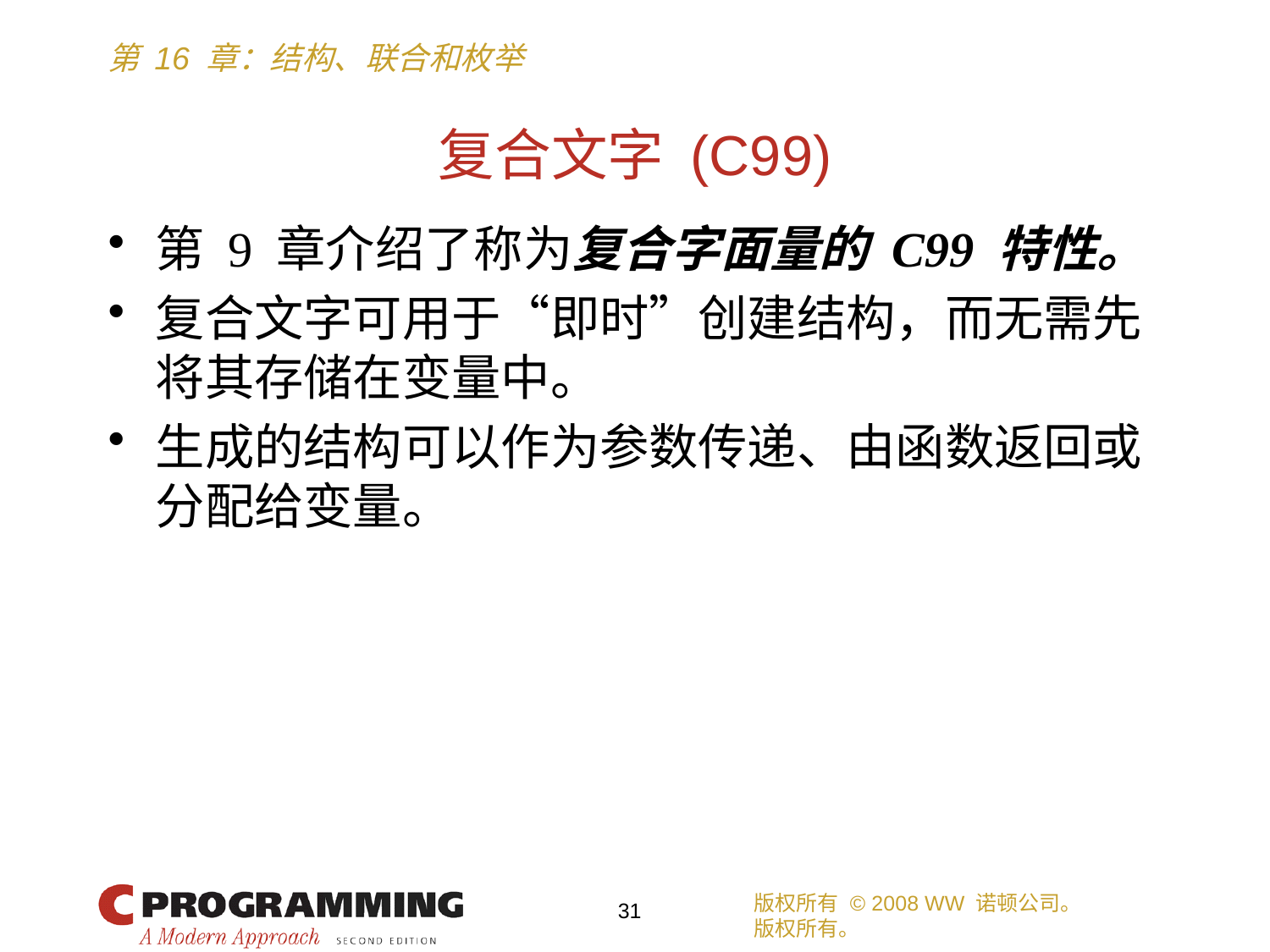

# 复合文字 (C99)
第 9 章介绍了称为复合字面量的 C99 特性。
复合文字可用于“即时”创建结构，而无需先将其存储在变量中。
生成的结构可以作为参数传递、由函数返回或分配给变量。
版权所有 © 2008 WW 诺顿公司。
版权所有。
31